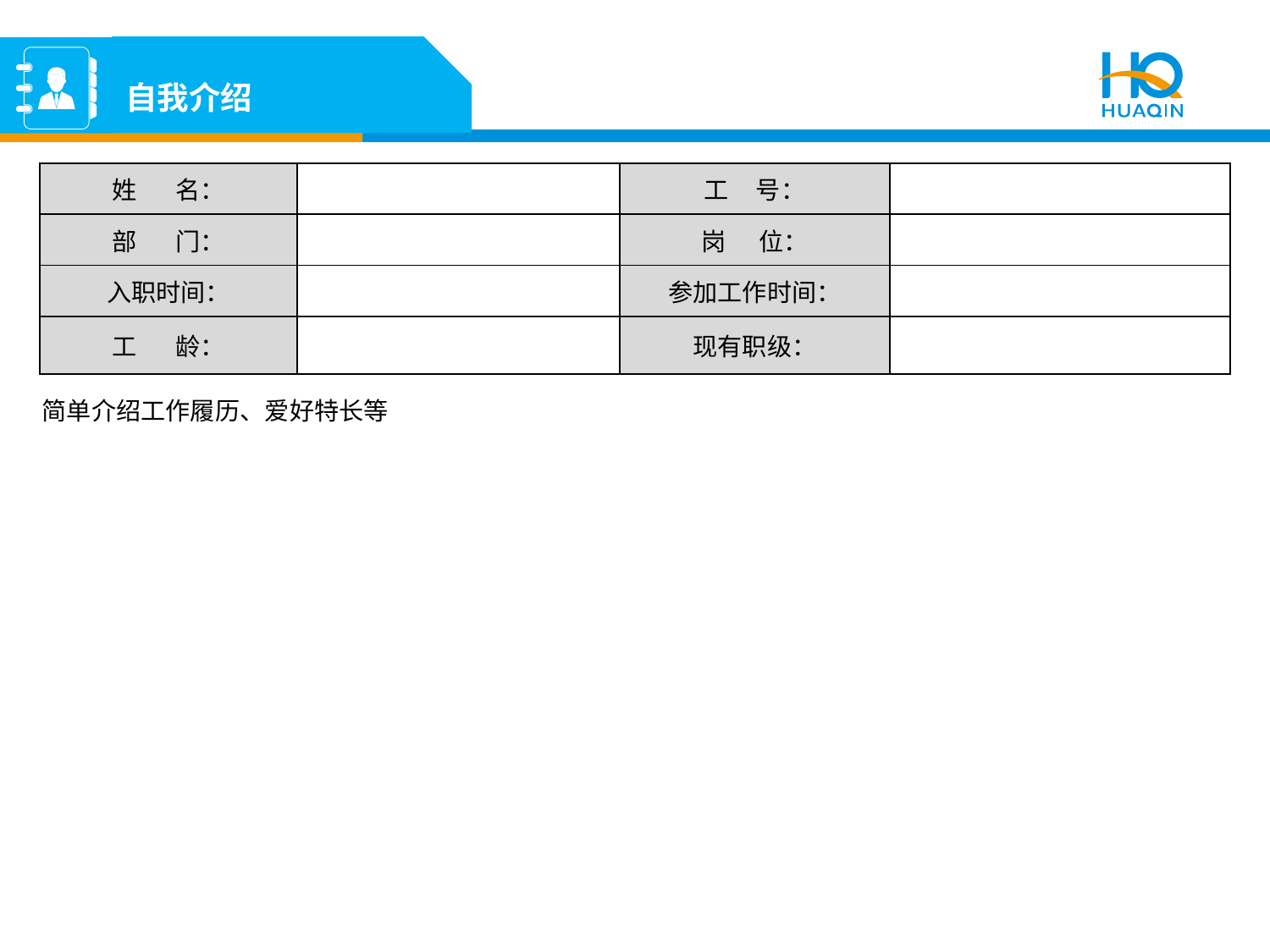

自我介绍

| 姓 名： |  | 工 号： |  |
| --- | --- | --- | --- |
| 部 门： |  | 岗 位： |  |
| 入职时间： |  | 参加工作时间： |  |
| 工 龄： |  | 现有职级： |  |
简单介绍工作履历、爱好特长等